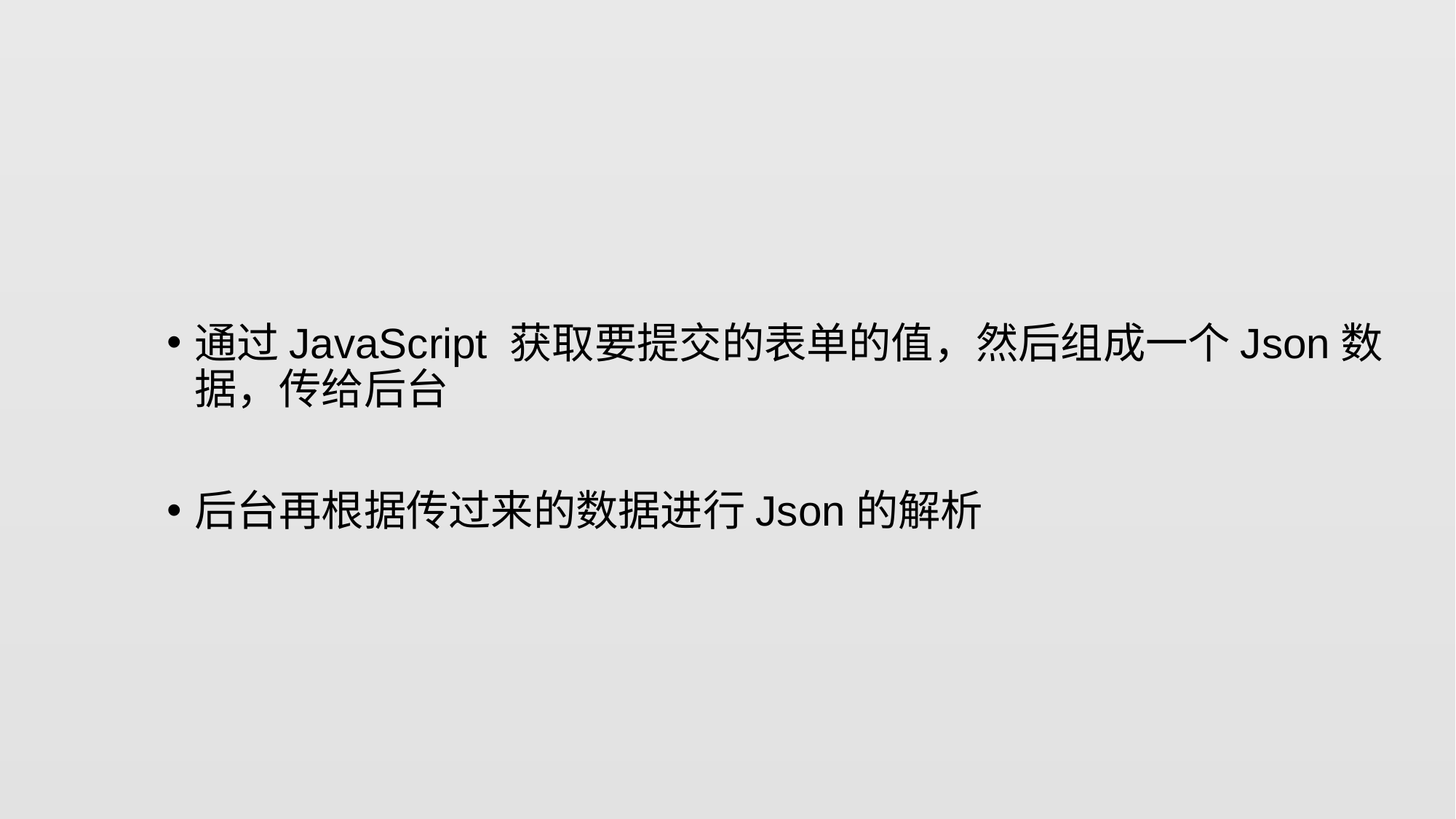

#
通过JavaScript 获取要提交的表单的值，然后组成一个Json数据，传给后台

后台再根据传过来的数据进行Json的解析